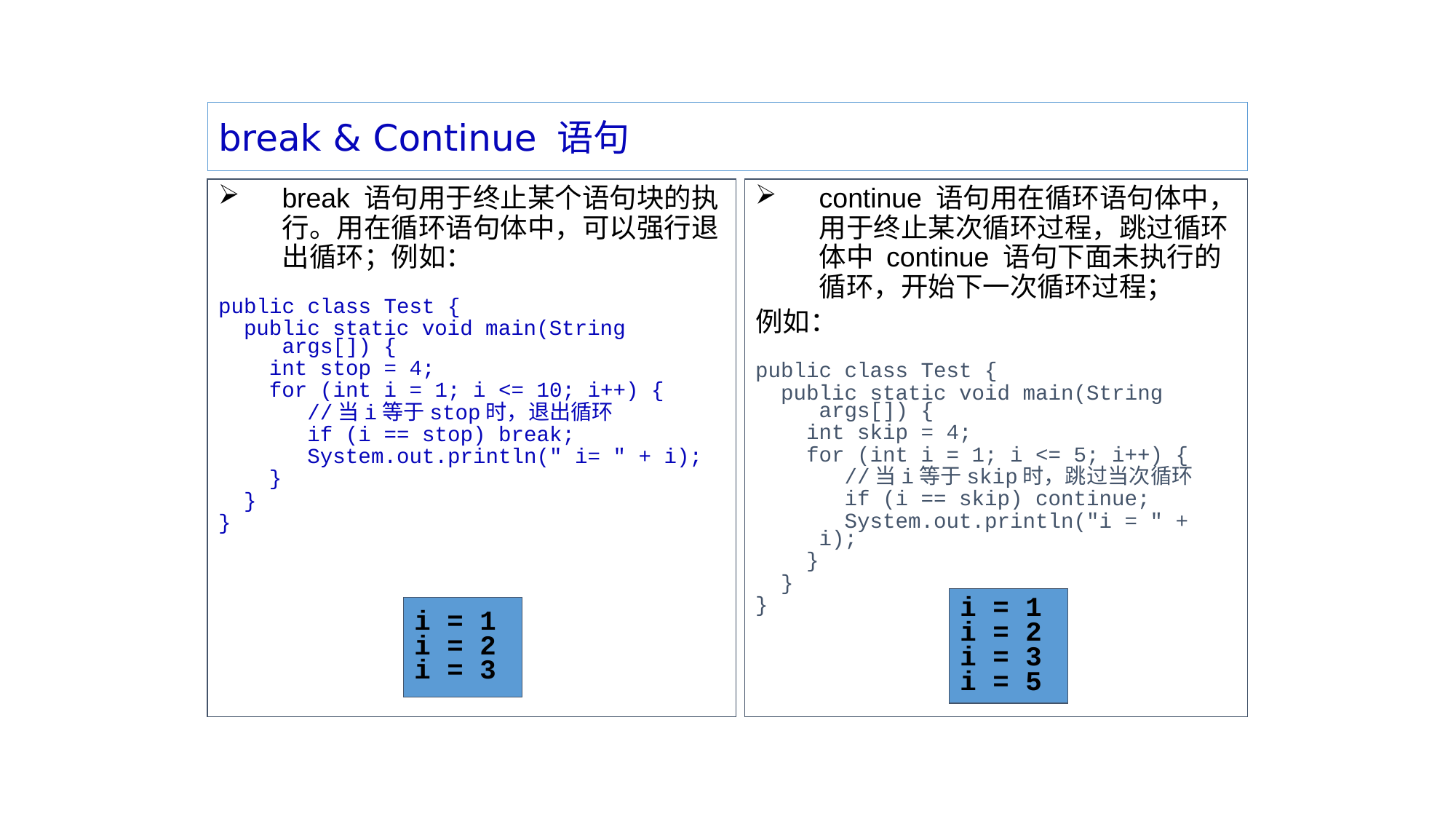

break & Continue 语句
break 语句用于终止某个语句块的执行。用在循环语句体中，可以强行退出循环；例如：

public class Test {
  public static void main(String args[]) {
    int stop = 4;
    for (int i = 1; i <= 10; i++) {
       //当i等于stop时，退出循环
       if (i == stop) break;
       System.out.println(" i= " + i);
    }
  }
}
continue 语句用在循环语句体中，用于终止某次循环过程，跳过循环体中 continue 语句下面未执行的循环，开始下一次循环过程；
例如：

public class Test {
  public static void main(String args[]) {
    int skip = 4;
    for (int i = 1; i <= 5; i++) {
       //当i等于skip时，跳过当次循环
       if (i == skip) continue;
       System.out.println("i = " + i);
    }
  }
}
i = 1
i = 2
i = 3
i = 5
i = 1
i = 2
i = 3